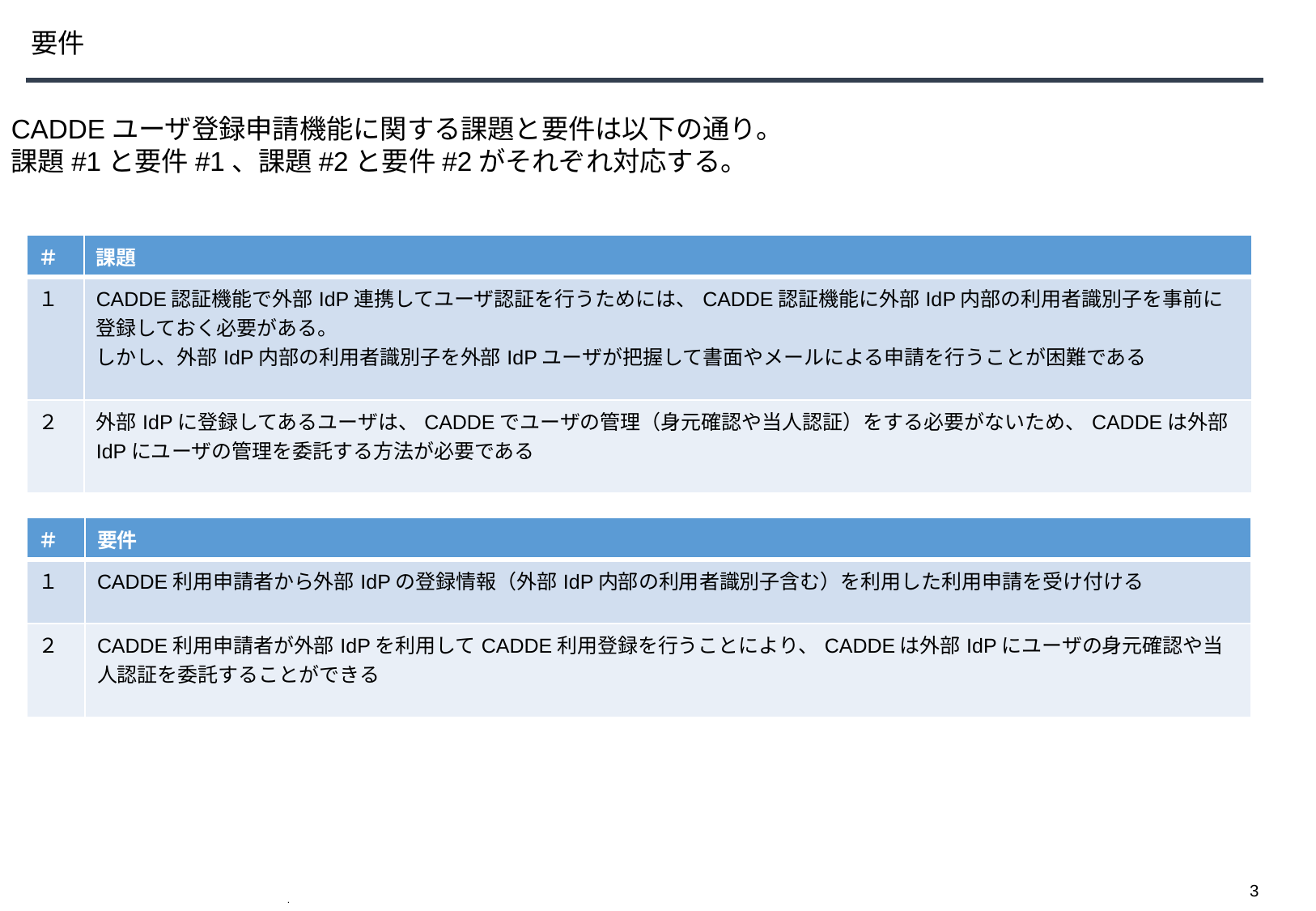

# 要件
CADDEユーザ登録申請機能に関する課題と要件は以下の通り。
課題#1と要件#1、課題#2と要件#2がそれぞれ対応する。
| ＃ | 課題 |
| --- | --- |
| １ | CADDE認証機能で外部IdP連携してユーザ認証を行うためには、CADDE認証機能に外部IdP内部の利用者識別子を事前に登録しておく必要がある。 しかし、外部IdP内部の利用者識別子を外部IdPユーザが把握して書面やメールによる申請を行うことが困難である |
| ２ | 外部IdPに登録してあるユーザは、CADDEでユーザの管理（身元確認や当人認証）をする必要がないため、CADDEは外部IdPにユーザの管理を委託する方法が必要である |
| ＃ | 要件 |
| --- | --- |
| １ | CADDE利用申請者から外部IdPの登録情報（外部IdP内部の利用者識別子含む）を利用した利用申請を受け付ける |
| ２ | CADDE利用申請者が外部IdPを利用してCADDE利用登録を行うことにより、CADDEは外部IdPにユーザの身元確認や当人認証を委託することができる |